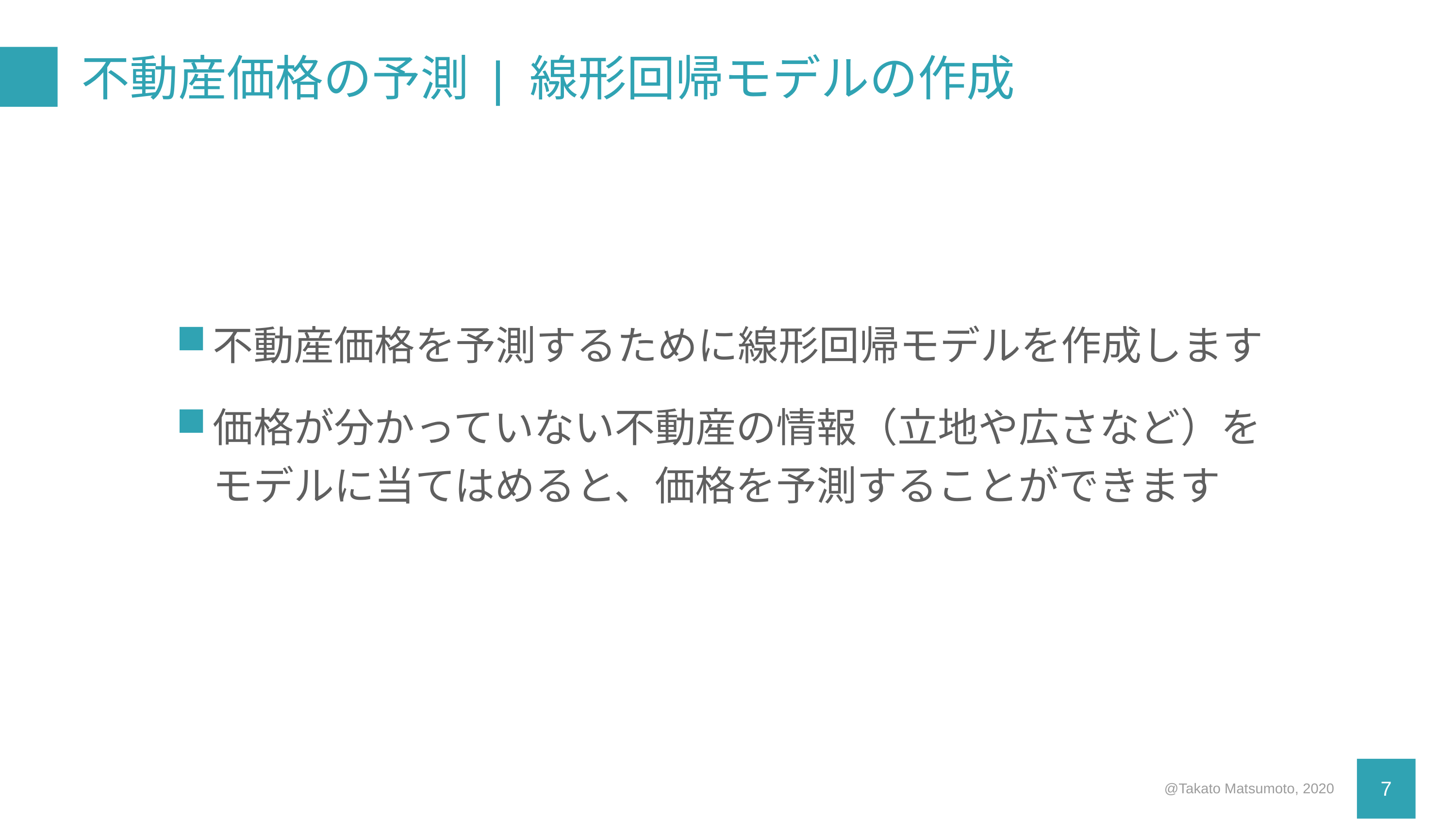

# 不動産価格の予測 | 線形回帰モデルの作成
不動産価格を予測するために線形回帰モデルを作成します
価格が分かっていない不動産の情報（立地や広さなど）を
モデルに当てはめると、価格を予測することができます
@Takato Matsumoto, 2020
7